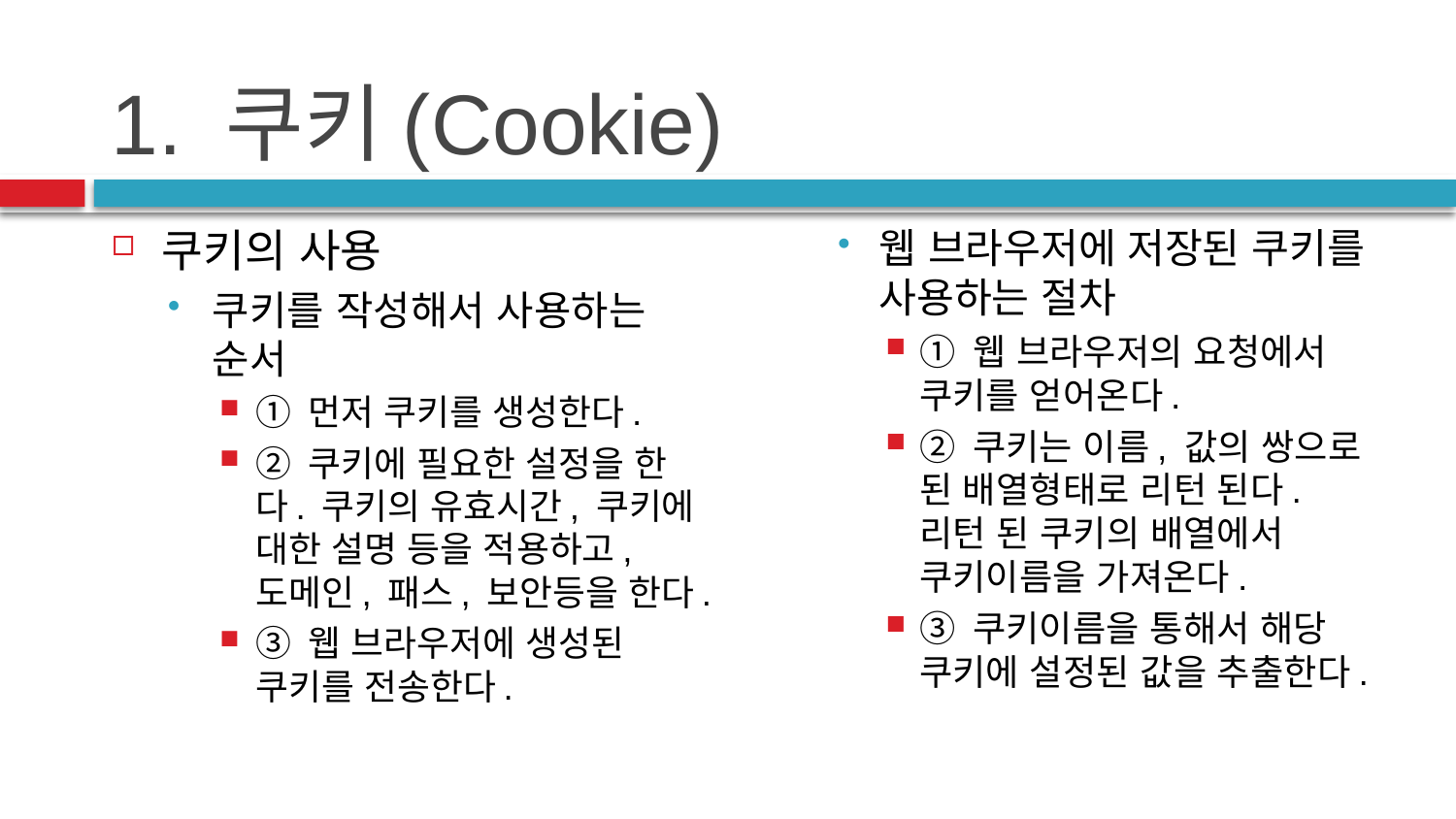

# 1. 쿠키(Cookie)
웹 브라우저에 저장된 쿠키를 사용하는 절차
① 웹 브라우저의 요청에서 쿠키를 얻어온다.
② 쿠키는 이름, 값의 쌍으로 된 배열형태로 리턴 된다. 리턴 된 쿠키의 배열에서 쿠키이름을 가져온다.
③ 쿠키이름을 통해서 해당 쿠키에 설정된 값을 추출한다.
쿠키의 사용
쿠키를 작성해서 사용하는 순서
① 먼저 쿠키를 생성한다.
② 쿠키에 필요한 설정을 한다. 쿠키의 유효시간, 쿠키에 대한 설명 등을 적용하고, 도메인, 패스, 보안등을 한다.
③ 웹 브라우저에 생성된 쿠키를 전송한다.